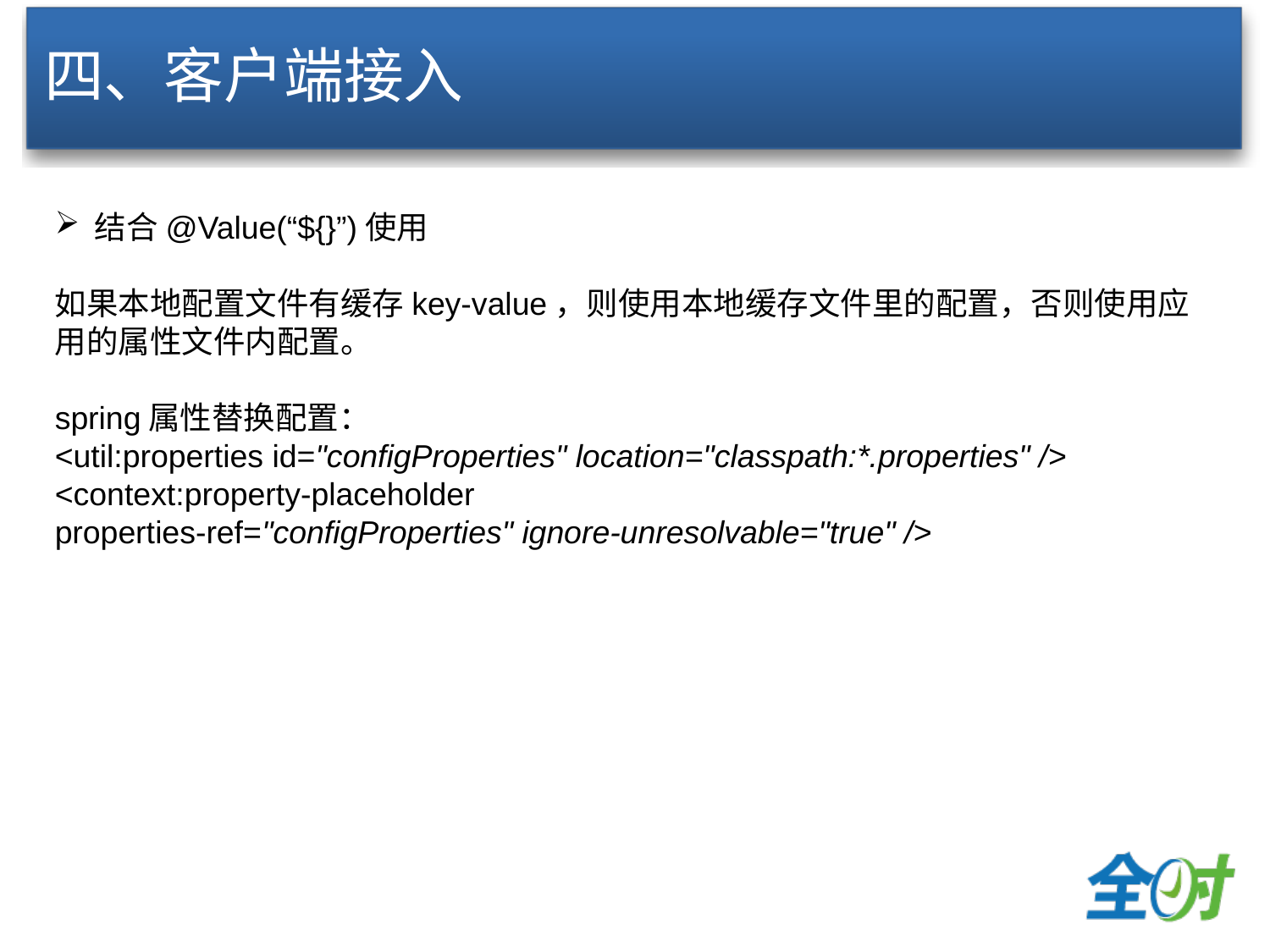

# 四、客户端接入
结合@Value(“${}”)使用

如果本地配置文件有缓存key-value，则使用本地缓存文件里的配置，否则使用应用的属性文件内配置。

spring属性替换配置：
<util:properties id="configProperties" location="classpath:*.properties" />
<context:property-placeholder
properties-ref="configProperties" ignore-unresolvable="true" />